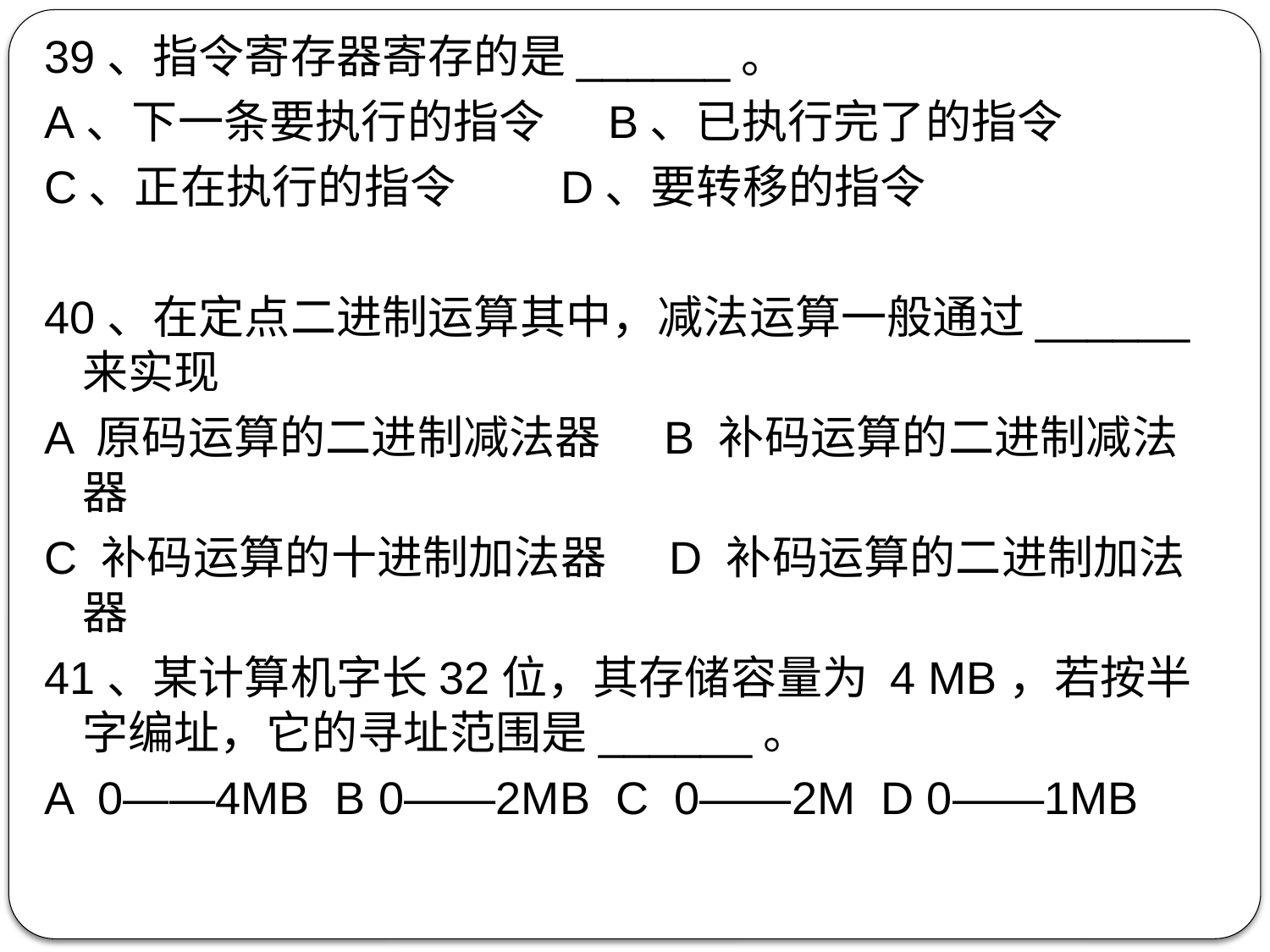

39、指令寄存器寄存的是______。
A、下一条要执行的指令     B、已执行完了的指令
C、正在执行的指令         D、要转移的指令

40、在定点二进制运算其中，减法运算一般通过______来实现
A 原码运算的二进制减法器     B 补码运算的二进制减法器
C 补码运算的十进制加法器     D 补码运算的二进制加法器
41、某计算机字长32位，其存储容量为 4 MB，若按半字编址，它的寻址范围是______。
A  0——4MB  B 0——2MB  C  0——2M  D 0——1MB
#